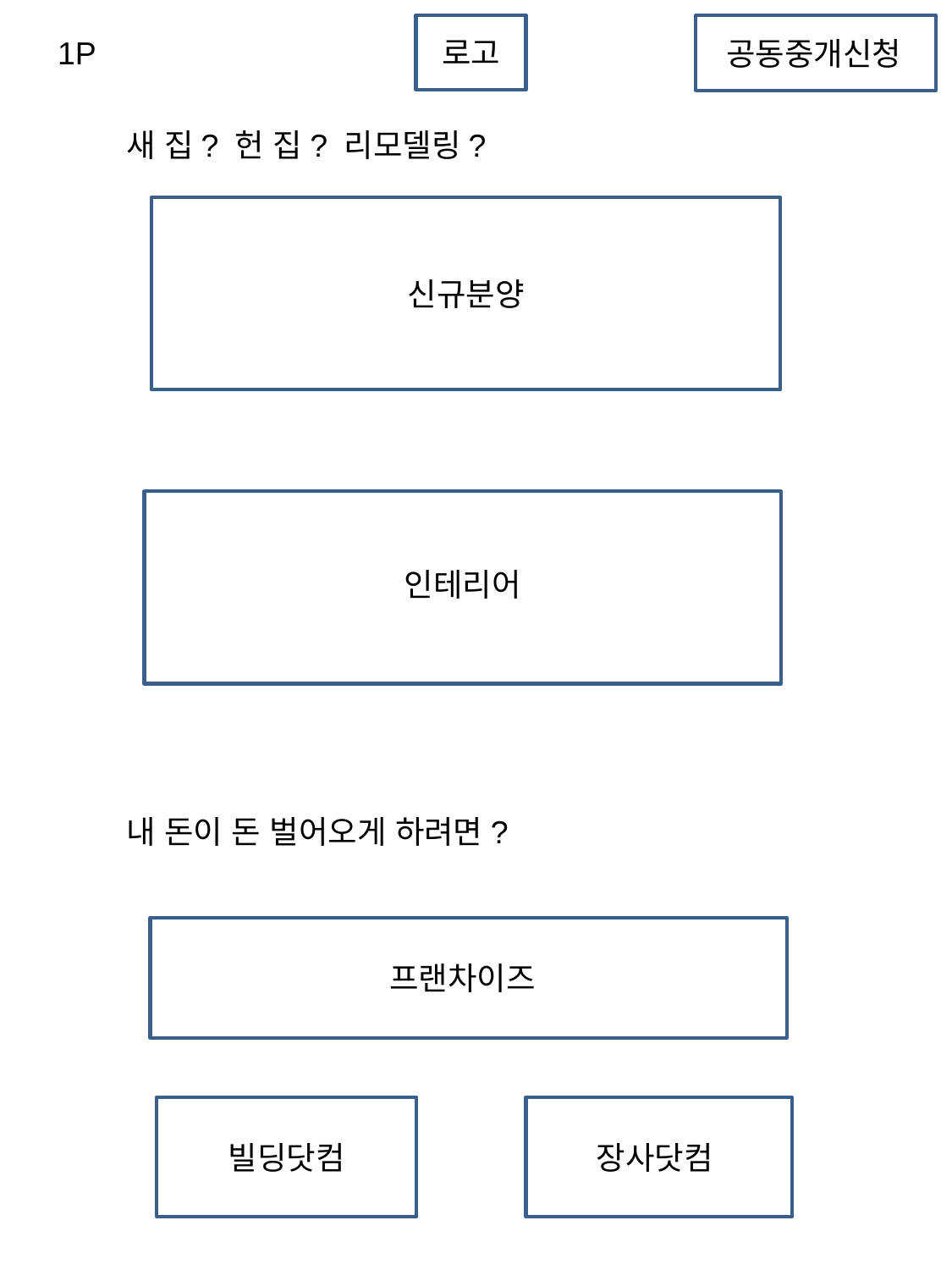

1P
로고
공동중개신청
새 집? 헌 집? 리모델링?

신규분양

주택, 아파트
(숨김)

인테리어
내 돈이 돈 벌어오게 하려면?

프랜차이즈

장사닷컴

빌딩닷컴